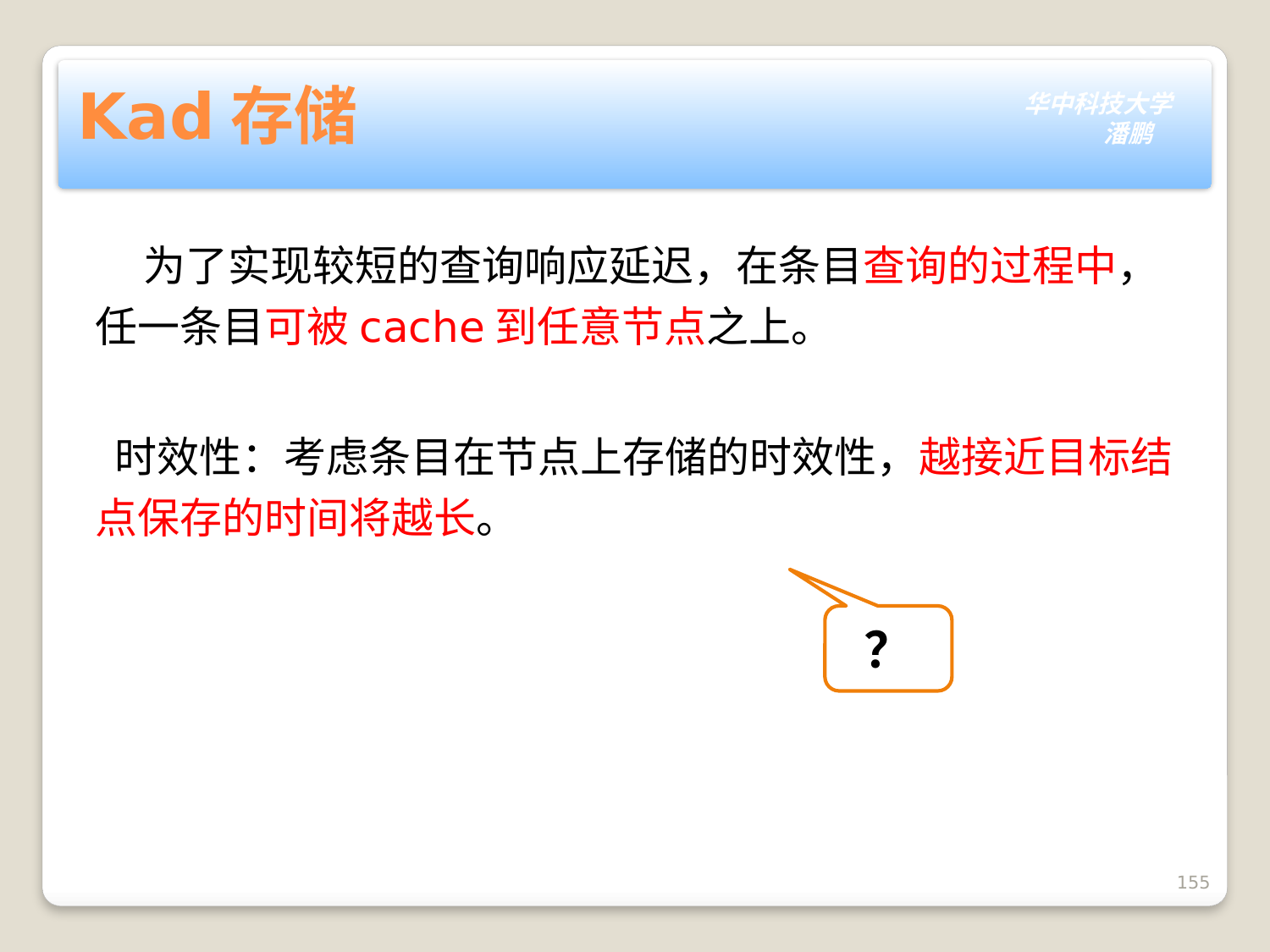

# Kad存储
    为了实现较短的查询响应延迟，在条目查询的过程中，任一条目可被cache到任意节点之上。

 时效性：考虑条目在节点上存储的时效性，越接近目标结点保存的时间将越长。
？
155